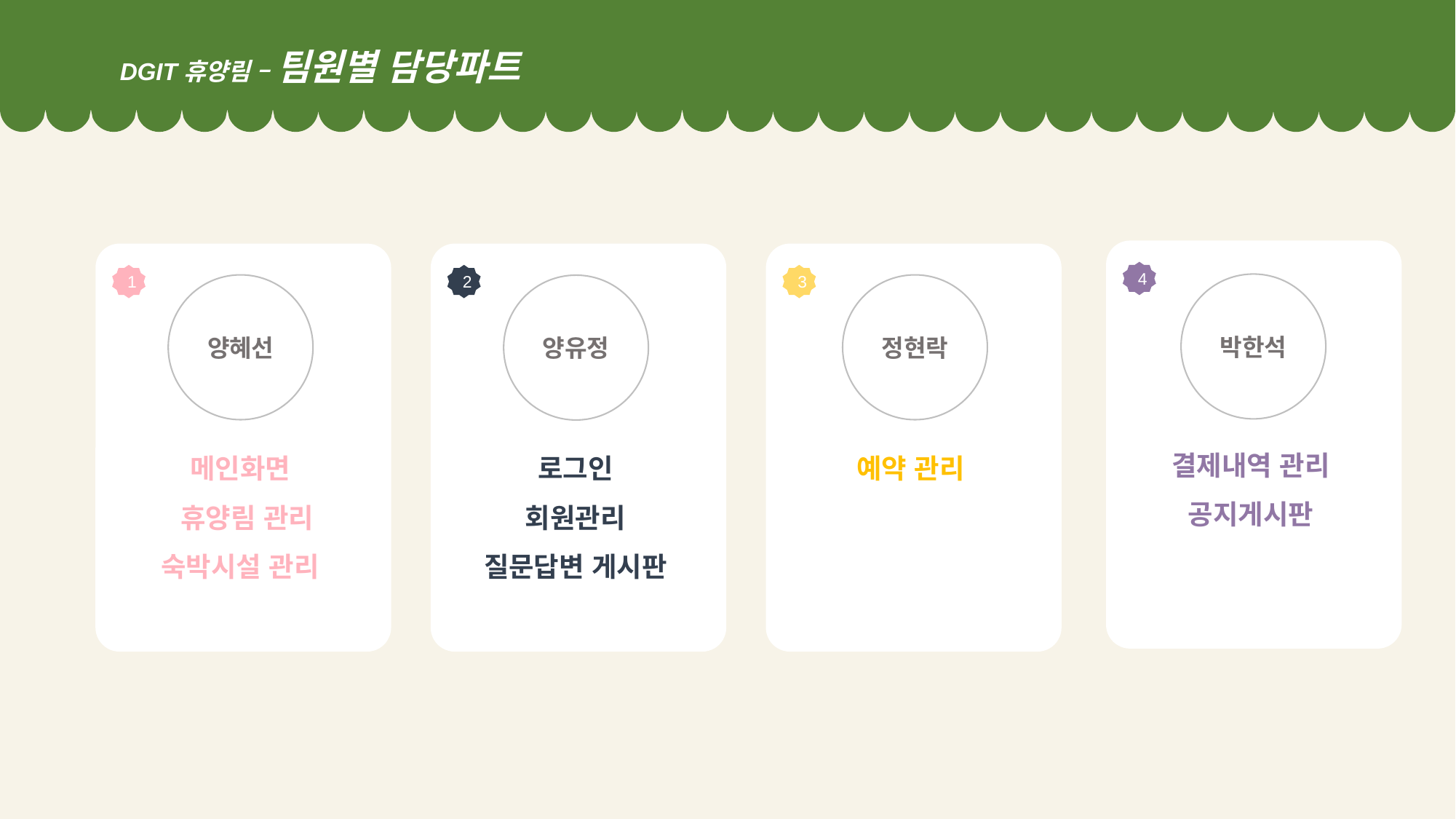

DGIT휴양림 – 팀원별 담당파트

4
1
2
3
박한석
정현락
양혜선
양유정
결제내역 관리
공지게시판
메인화면
 휴양림 관리
숙박시설 관리
로그인
회원관리
질문답변 게시판
예약 관리